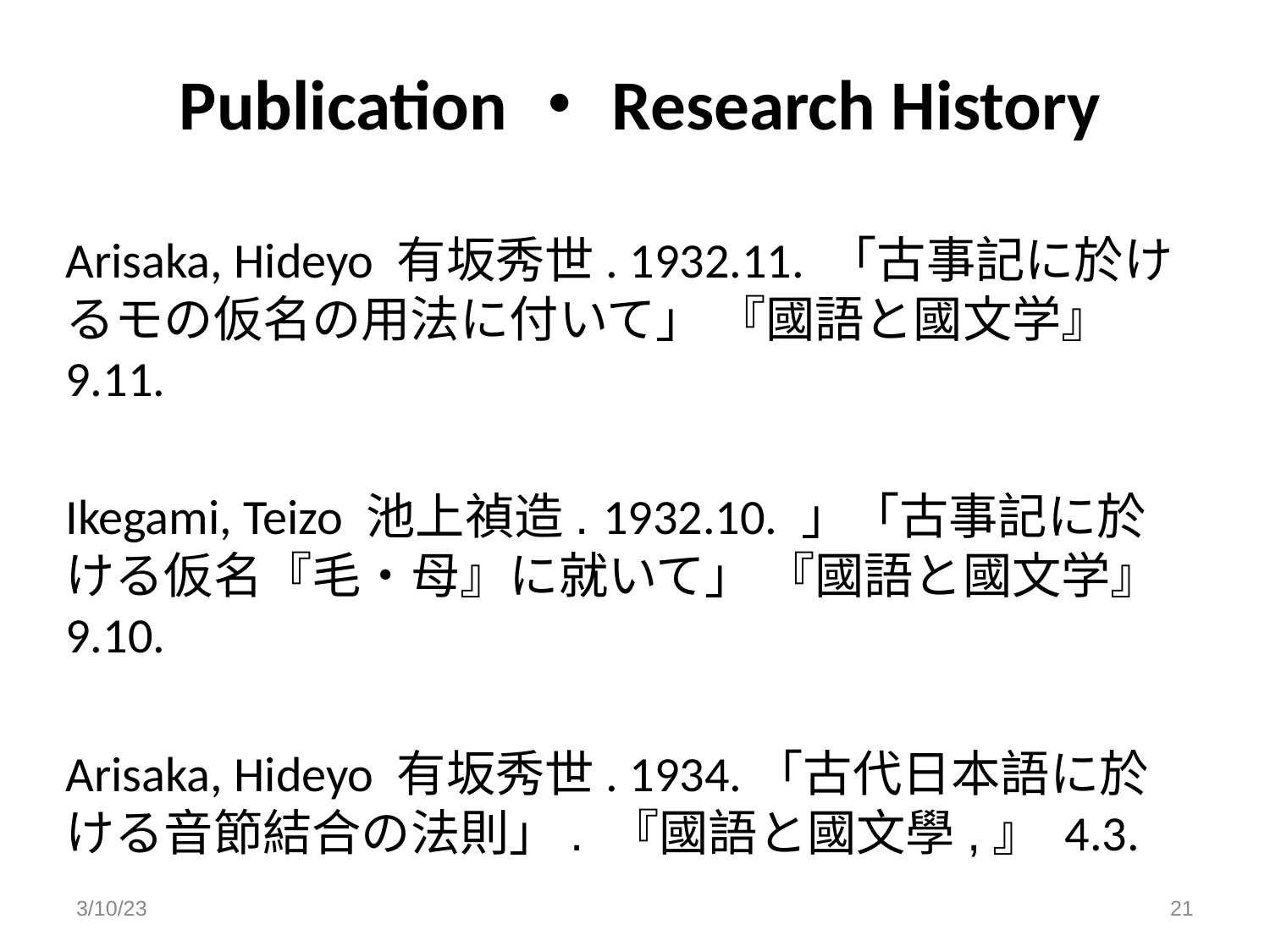

# Publication・Research History
Arisaka, Hideyo 有坂秀世. 1932.11. 「古事記に於けるモの仮名の用法に付いて」 『國語と國文学』 9.11.

Ikegami, Teizo 池上禎造. 1932.10. 」「古事記に於ける仮名『毛・母』に就いて」 『國語と國文学』 9.10.

Arisaka, Hideyo 有坂秀世. 1934.「古代日本語に於ける音節結合の法則」. 『國語と國文學,』 4.3.
3/10/23

21